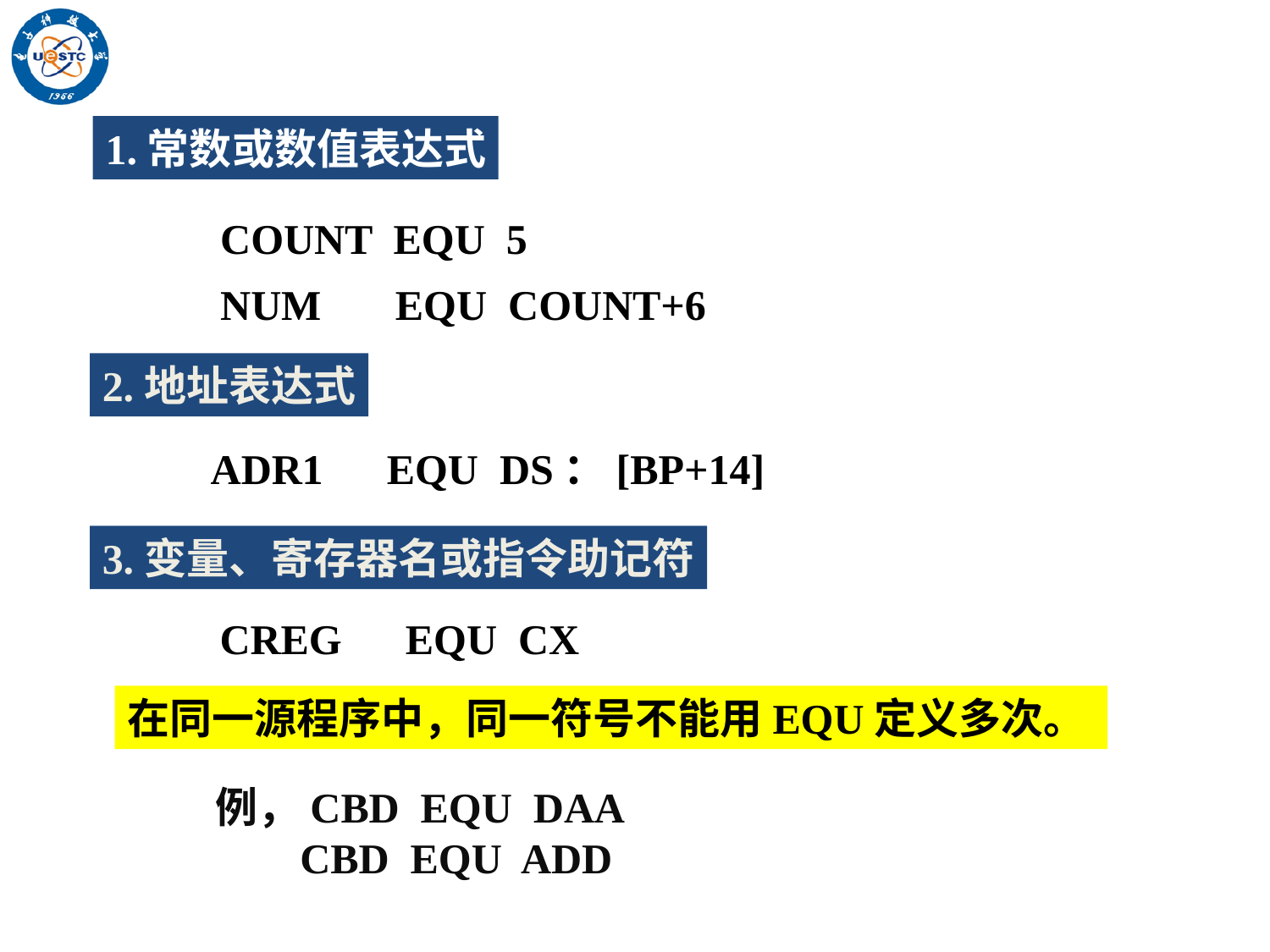

1.常数或数值表达式
COUNT  EQU  5
NUM       EQU  COUNT+6
2.地址表达式
ADR1      EQU  DS：[BP+14]
3.变量、寄存器名或指令助记符
CREG      EQU  CX
在同一源程序中，同一符号不能用EQU定义多次。
例，CBD  EQU  DAA
        CBD  EQU  ADD